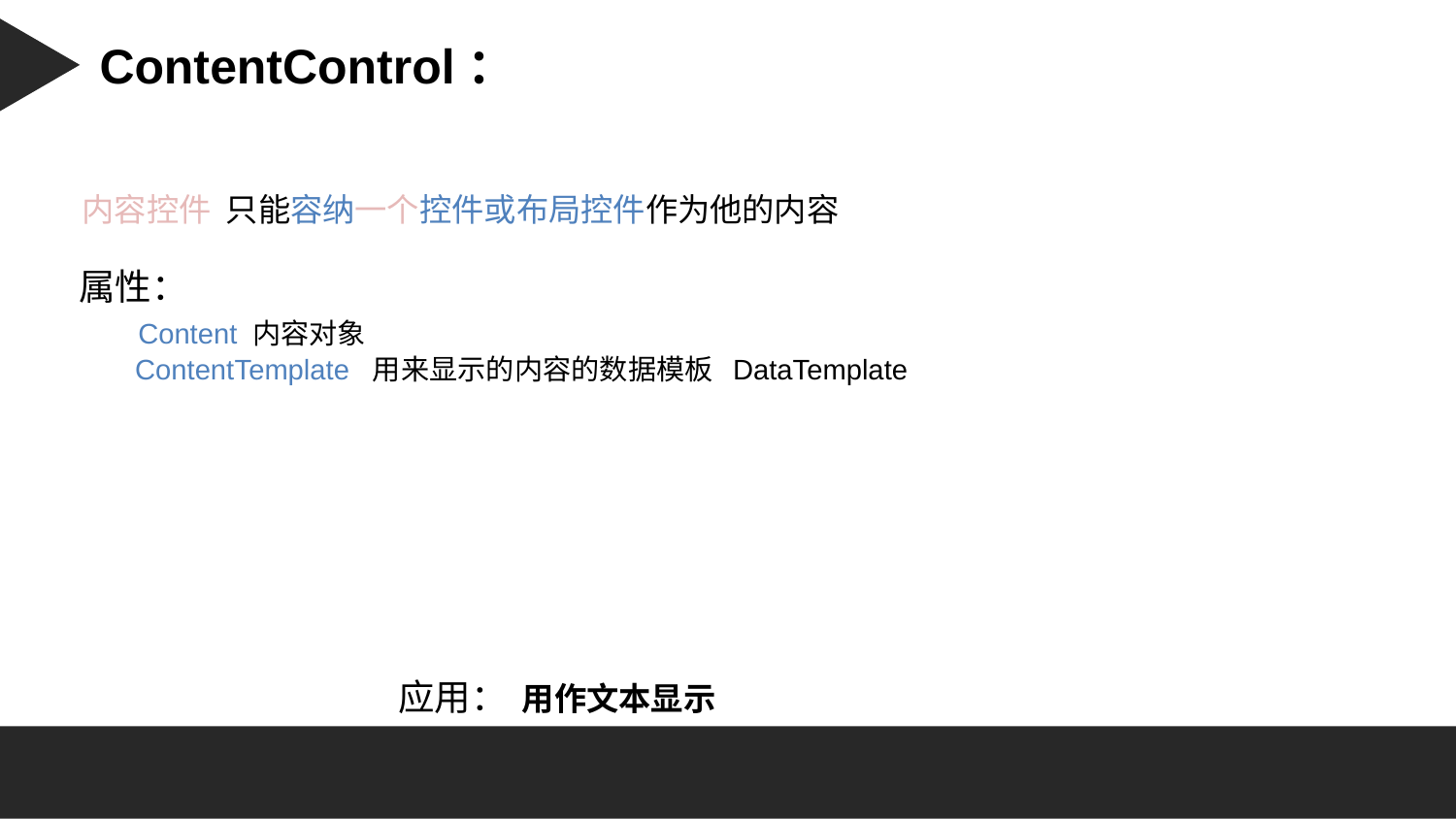

Character 字符串：

ContentControl：
 内容控件  只能容纳一个控件或布局控件作为他的内容
属性：
      Content 内容对象
       ContentTemplate  用来显示的内容的数据模板  DataTemplate

应用：  用作文本显示